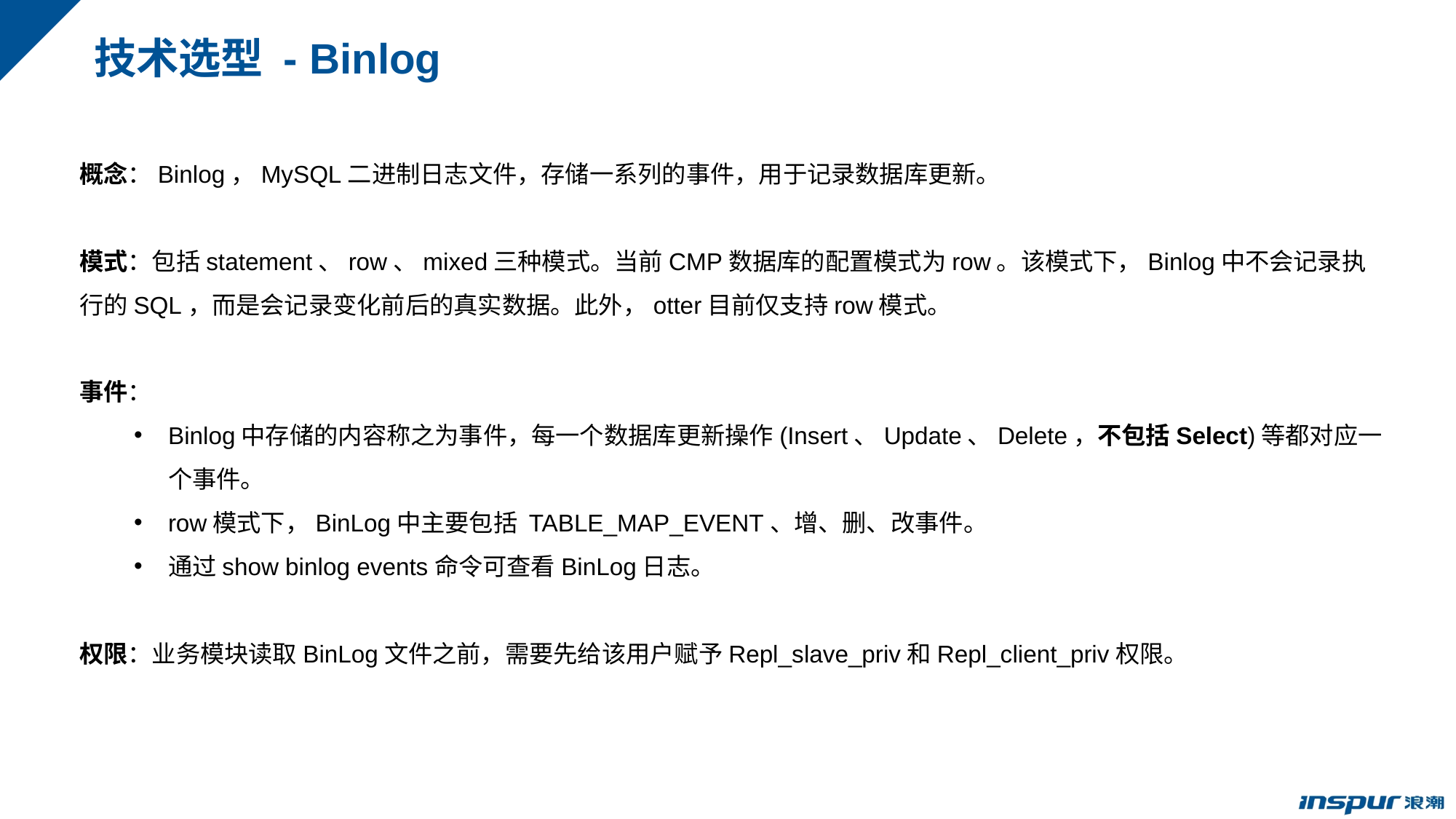

# 技术选型 - Binlog
概念：Binlog，MySQL二进制日志文件，存储一系列的事件，用于记录数据库更新。

模式：包括statement、row、mixed三种模式。当前CMP数据库的配置模式为row。该模式下，Binlog中不会记录执行的SQL，而是会记录变化前后的真实数据。此外，otter目前仅支持row模式。

事件：
Binlog中存储的内容称之为事件，每一个数据库更新操作(Insert、Update、Delete，不包括Select)等都对应一个事件。
row模式下，BinLog中主要包括 TABLE_MAP_EVENT、增、删、改事件。
通过show binlog events命令可查看BinLog日志。

权限：业务模块读取BinLog文件之前，需要先给该用户赋予Repl_slave_priv和Repl_client_priv权限。